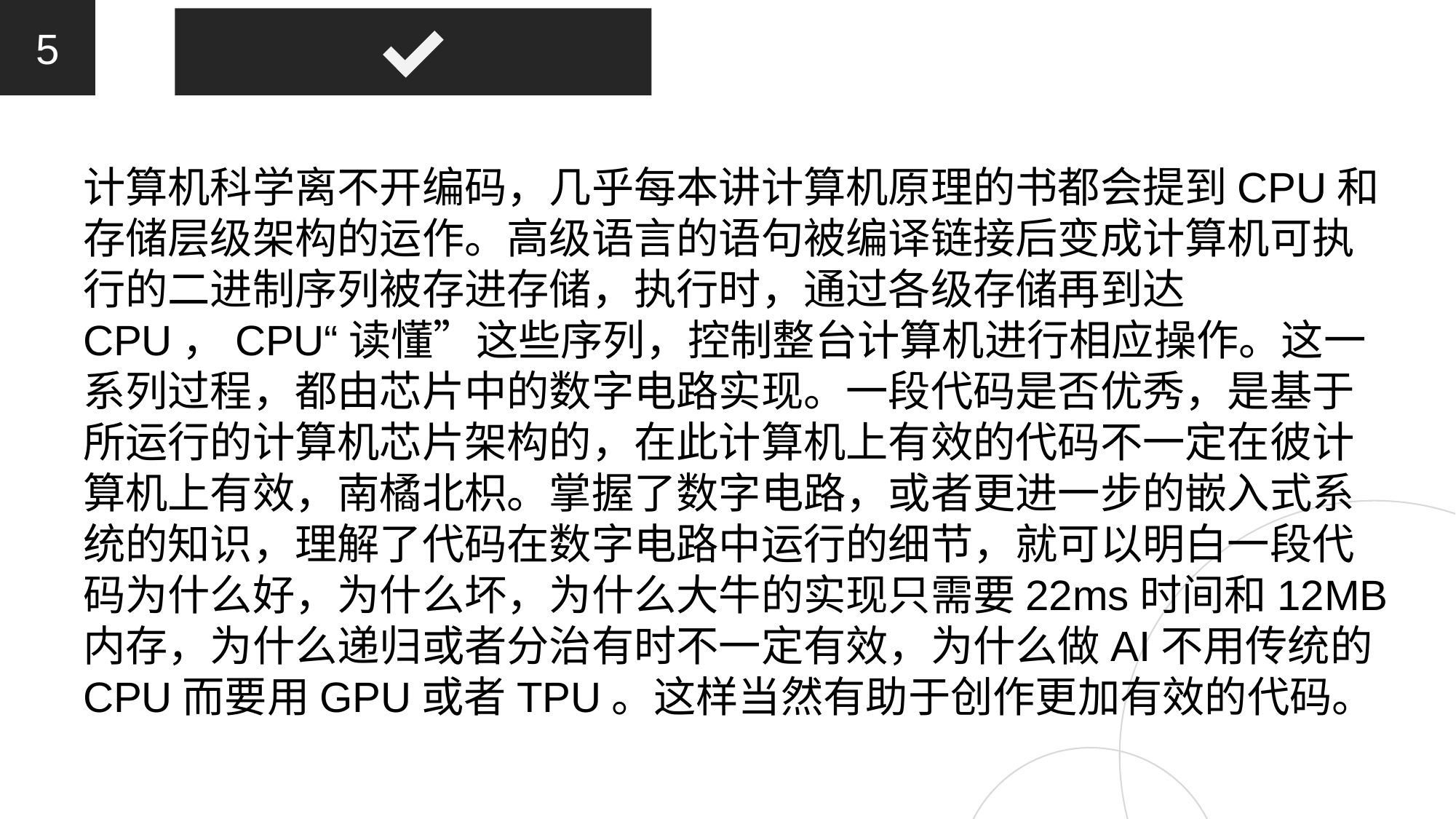

5

计算机科学离不开编码，几乎每本讲计算机原理的书都会提到CPU和存储层级架构的运作。高级语言的语句被编译链接后变成计算机可执行的二进制序列被存进存储，执行时，通过各级存储再到达CPU，CPU“读懂”这些序列，控制整台计算机进行相应操作。这一系列过程，都由芯片中的数字电路实现。一段代码是否优秀，是基于所运行的计算机芯片架构的，在此计算机上有效的代码不一定在彼计算机上有效，南橘北枳。掌握了数字电路，或者更进一步的嵌入式系统的知识，理解了代码在数字电路中运行的细节，就可以明白一段代码为什么好，为什么坏，为什么大牛的实现只需要22ms时间和12MB内存，为什么递归或者分治有时不一定有效，为什么做AI不用传统的CPU而要用GPU或者TPU。这样当然有助于创作更加有效的代码。